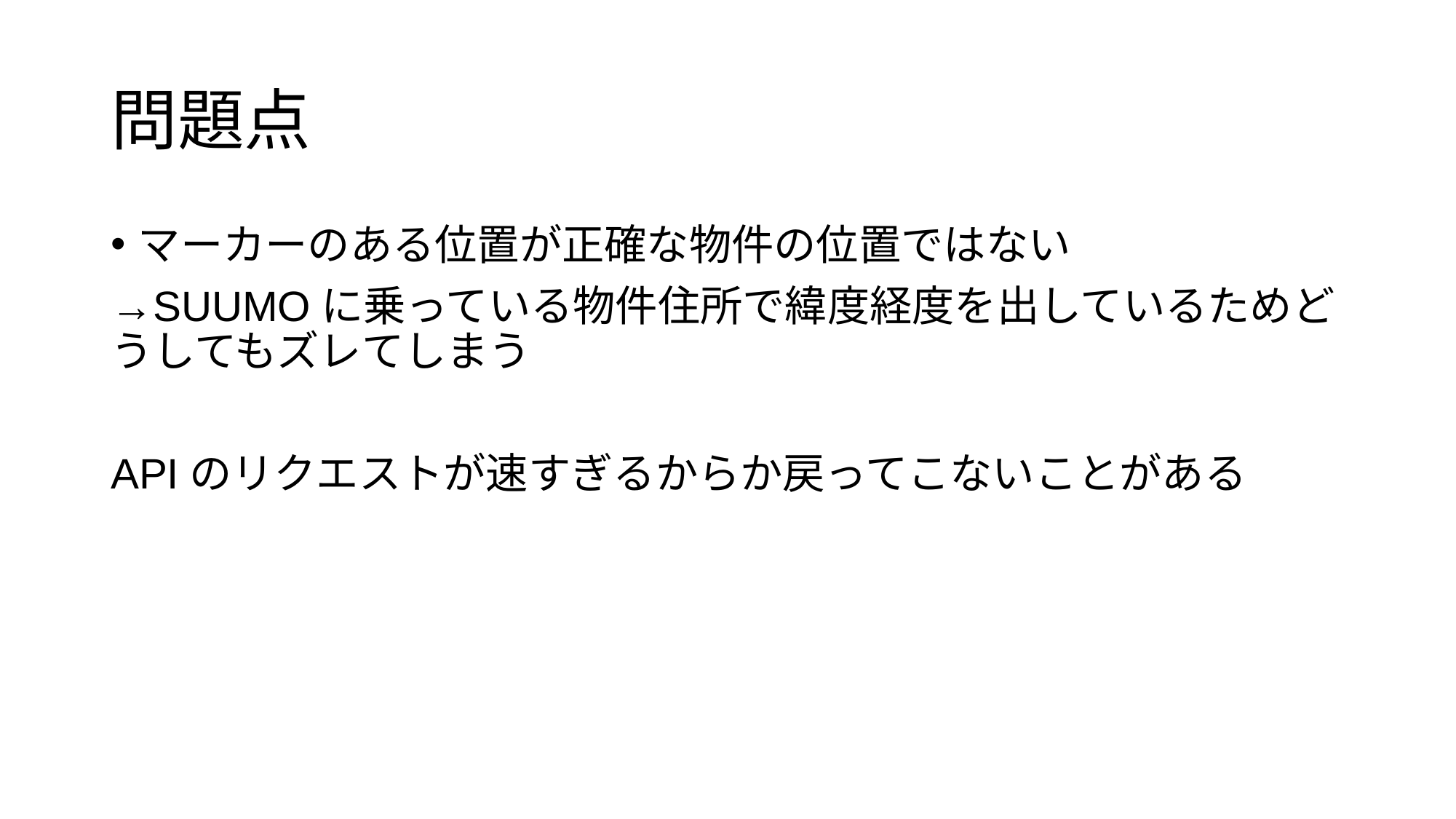

# 問題点
マーカーのある位置が正確な物件の位置ではない
→SUUMOに乗っている物件住所で緯度経度を出しているためどうしてもズレてしまう

APIのリクエストが速すぎるからか戻ってこないことがある